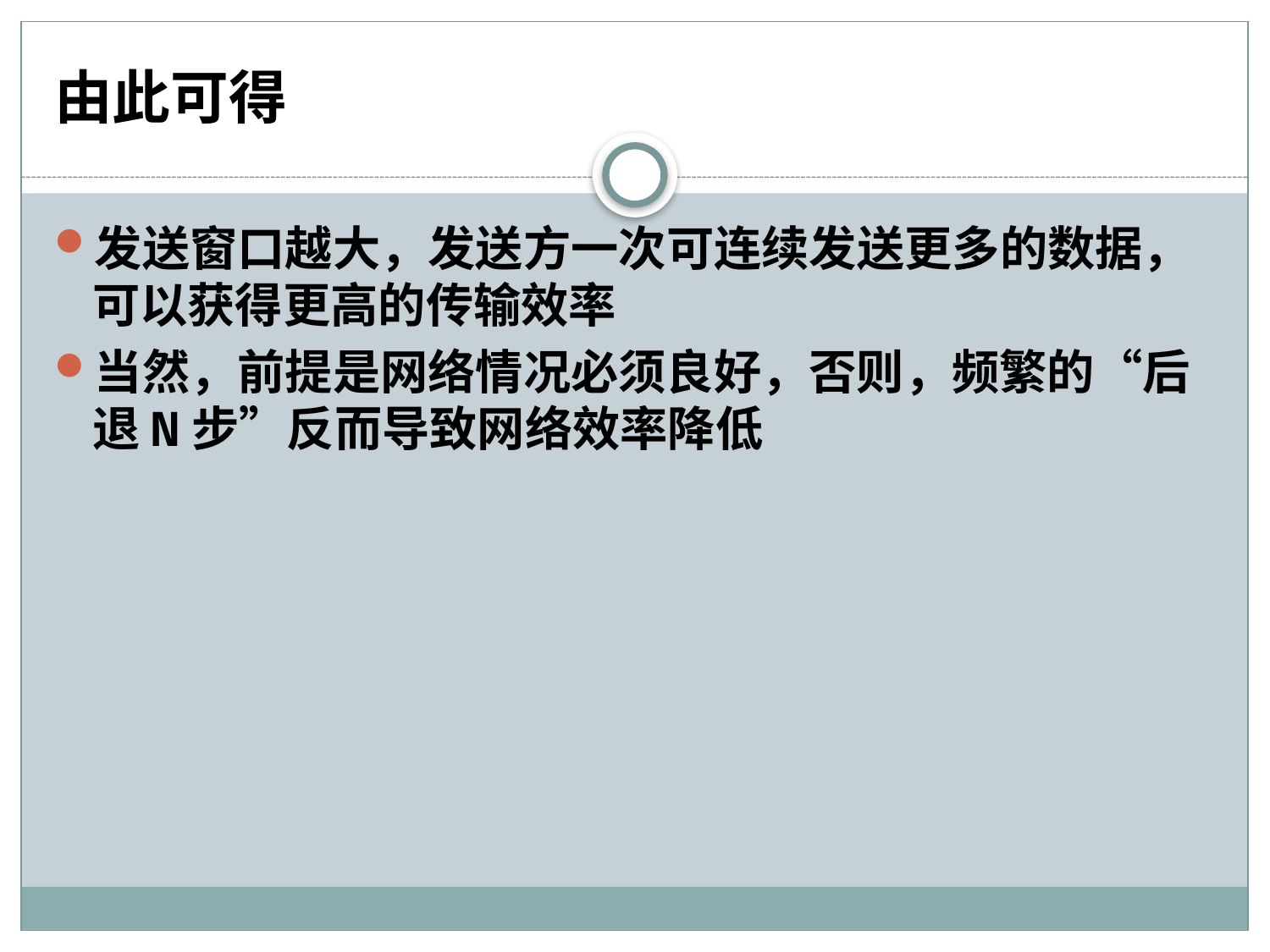

# 由此可得
发送窗口越大，发送方一次可连续发送更多的数据，可以获得更高的传输效率
当然，前提是网络情况必须良好，否则，频繁的“后退N步”反而导致网络效率降低